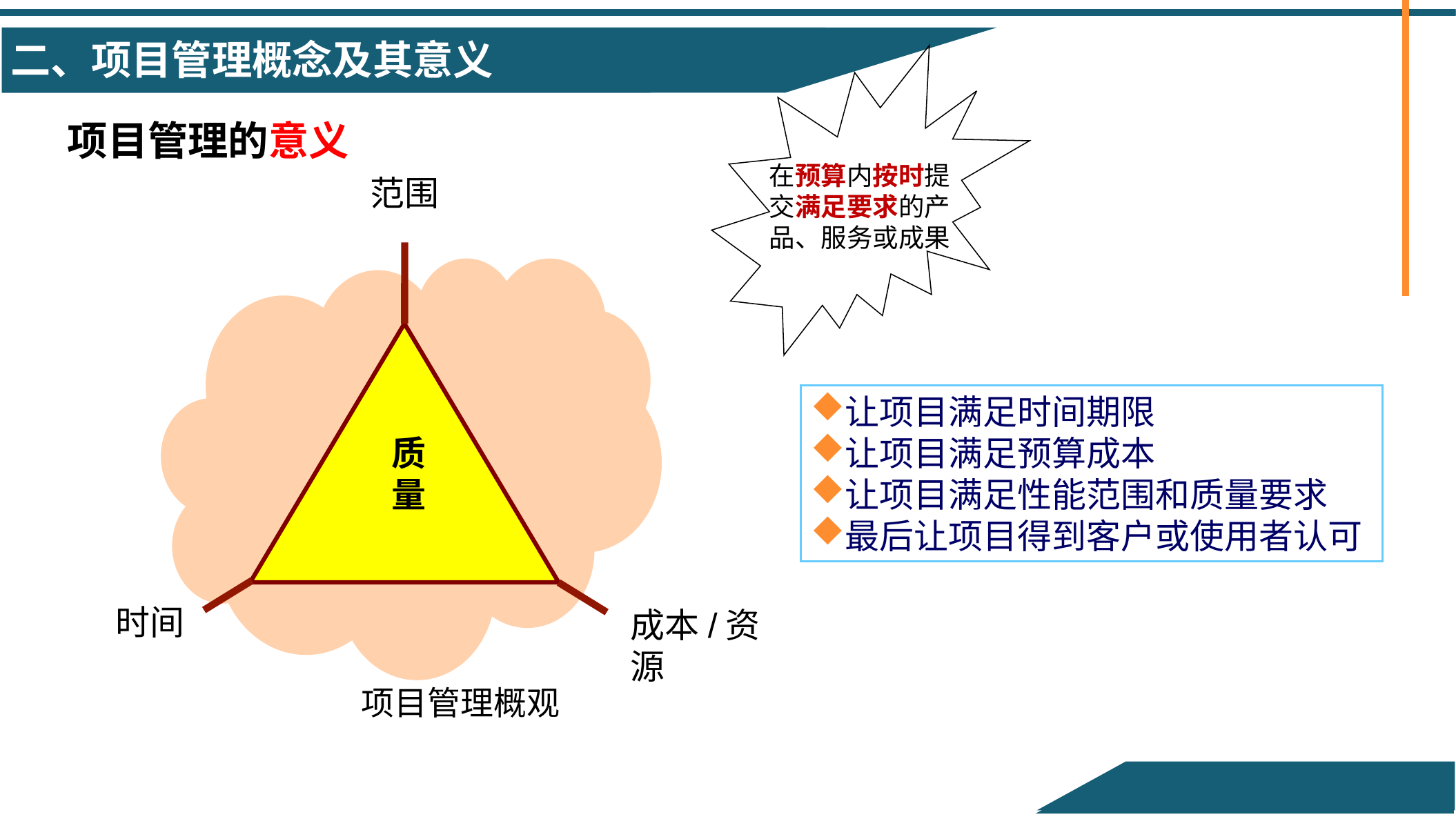

二、项目管理概念及其意义

在预算内按时提交满足要求的产品、服务或成果
项目管理的意义
范围

质量

时间
成本/资源
让项目满足时间期限
让项目满足预算成本
让项目满足性能范围和质量要求
最后让项目得到客户或使用者认可
项目管理概观